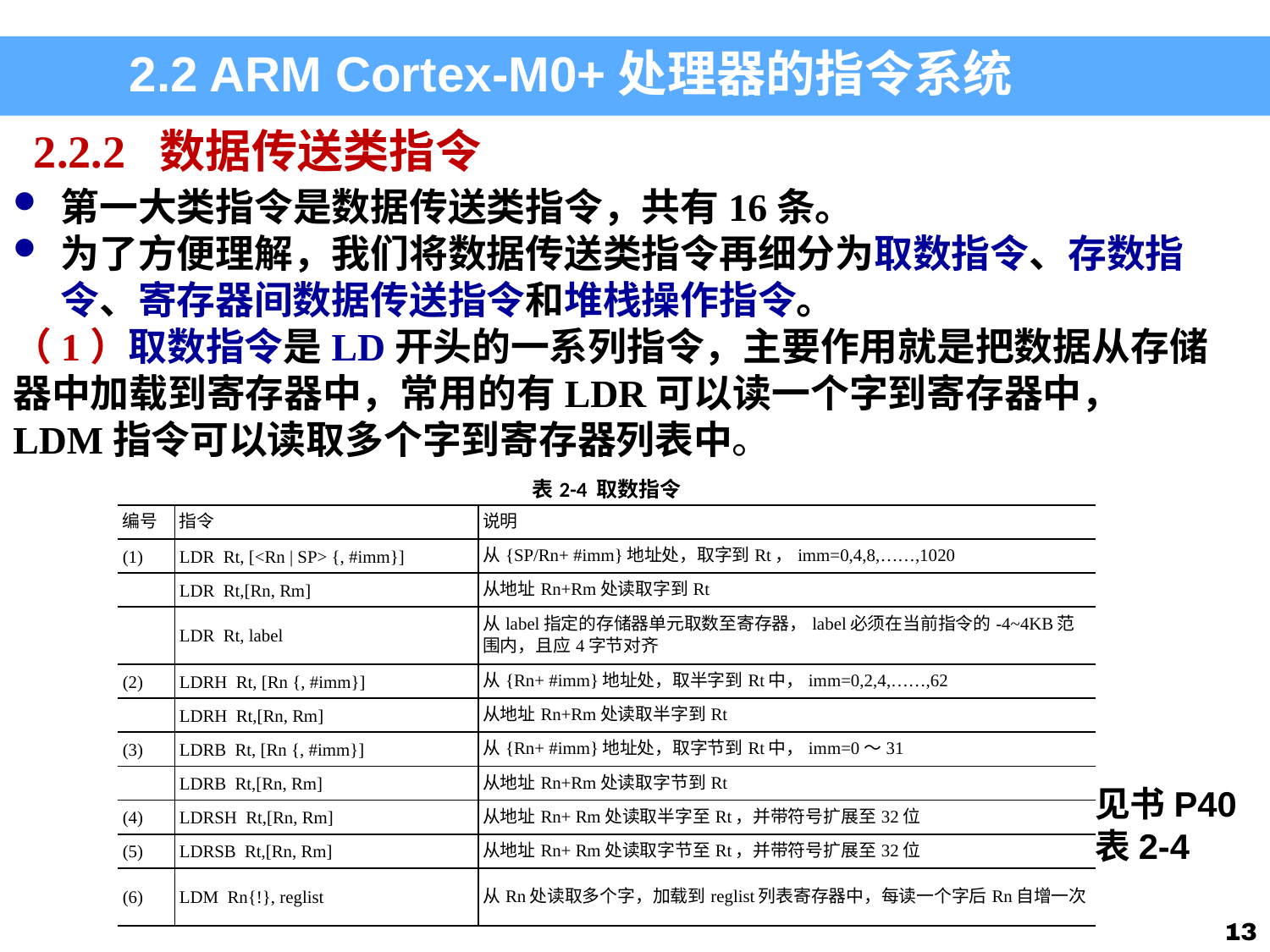

2.2 ARM Cortex-M0+处理器的指令系统
2.2.2  数据传送类指令
第一大类指令是数据传送类指令，共有16条。
为了方便理解，我们将数据传送类指令再细分为取数指令、存数指令、寄存器间数据传送指令和堆栈操作指令。
（1）取数指令是LD开头的一系列指令，主要作用就是把数据从存储器中加载到寄存器中，常用的有LDR可以读一个字到寄存器中， LDM指令可以读取多个字到寄存器列表中。
| 表2-4 取数指令 |  |  |
| --- | --- | --- |
| 编号 | 指令 | 说明 |
| (1) | LDR Rt, [<Rn | SP> {, #imm}] | 从{SP/Rn+ #imm}地址处，取字到Rt，imm=0,4,8,……,1020 |
|  | LDR Rt,[Rn, Rm] | 从地址Rn+Rm处读取字到Rt |
|  | LDR Rt, label | 从label指定的存储器单元取数至寄存器，label必须在当前指令的-4~4KB范围内，且应4字节对齐 |
| (2) | LDRH Rt, [Rn {, #imm}] | 从{Rn+ #imm}地址处，取半字到Rt中，imm=0,2,4,……,62 |
|  | LDRH Rt,[Rn, Rm] | 从地址Rn+Rm处读取半字到Rt |
| (3) | LDRB Rt, [Rn {, #imm}] | 从{Rn+ #imm}地址处，取字节到Rt中，imm=0～31 |
|  | LDRB Rt,[Rn, Rm] | 从地址Rn+Rm处读取字节到Rt |
| (4) | LDRSH Rt,[Rn, Rm] | 从地址Rn+ Rm处读取半字至Rt，并带符号扩展至32位 |
| (5) | LDRSB Rt,[Rn, Rm] | 从地址Rn+ Rm处读取字节至Rt，并带符号扩展至32位 |
| (6) | LDM Rn{!}, reglist | 从Rn处读取多个字，加载到reglist列表寄存器中，每读一个字后Rn自增一次 |
见书P40表2-4
13